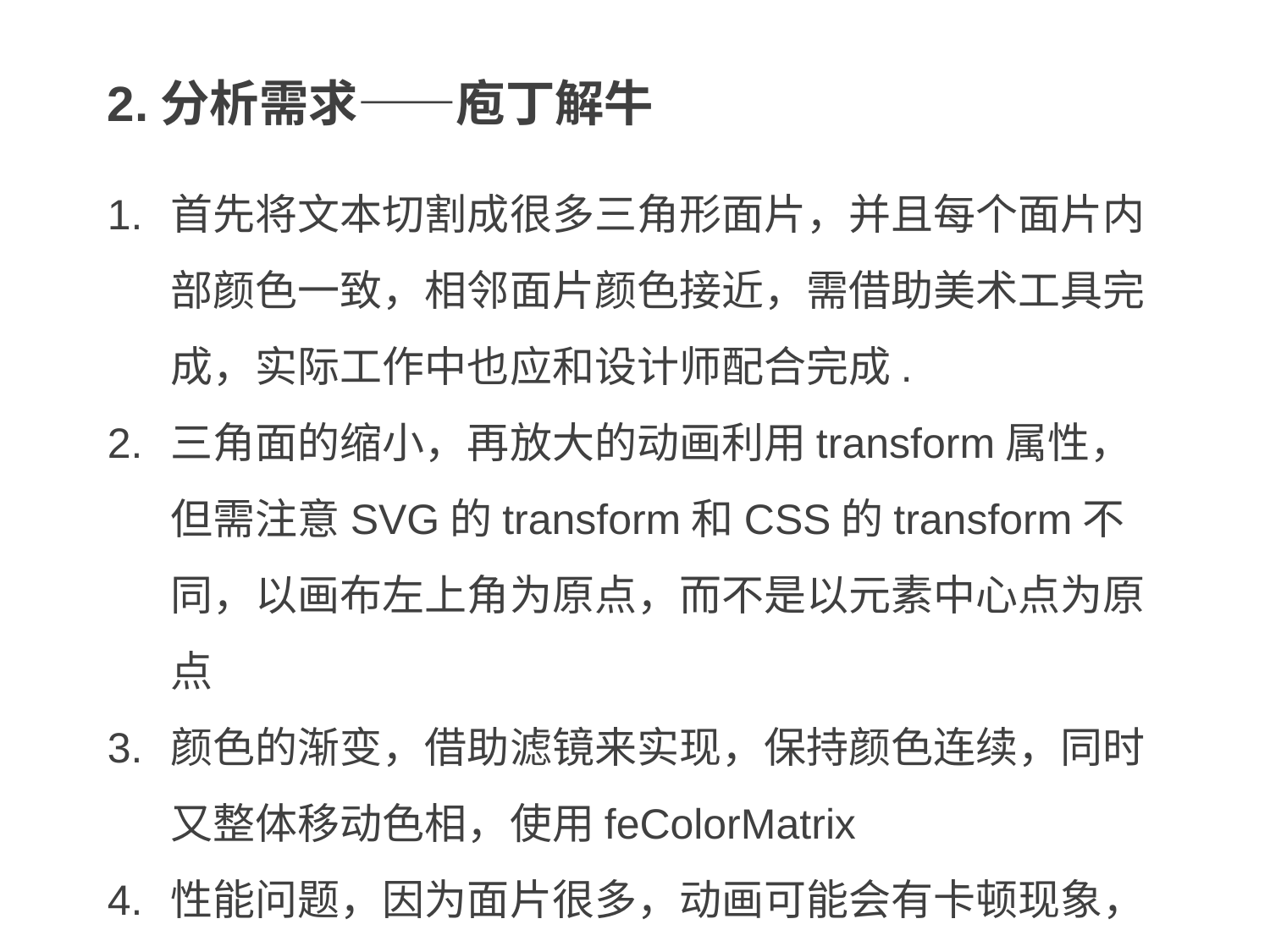

2.分析需求——庖丁解牛
首先将文本切割成很多三角形面片，并且每个面片内部颜色一致，相邻面片颜色接近，需借助美术工具完成，实际工作中也应和设计师配合完成.
三角面的缩小，再放大的动画利用transform属性，但需注意SVG的transform和CSS的transform不同，以画布左上角为原点，而不是以元素中心点为原点
颜色的渐变，借助滤镜来实现，保持颜色连续，同时又整体移动色相，使用feColorMatrix
性能问题，因为面片很多，动画可能会有卡顿现象，需优化动画的性能